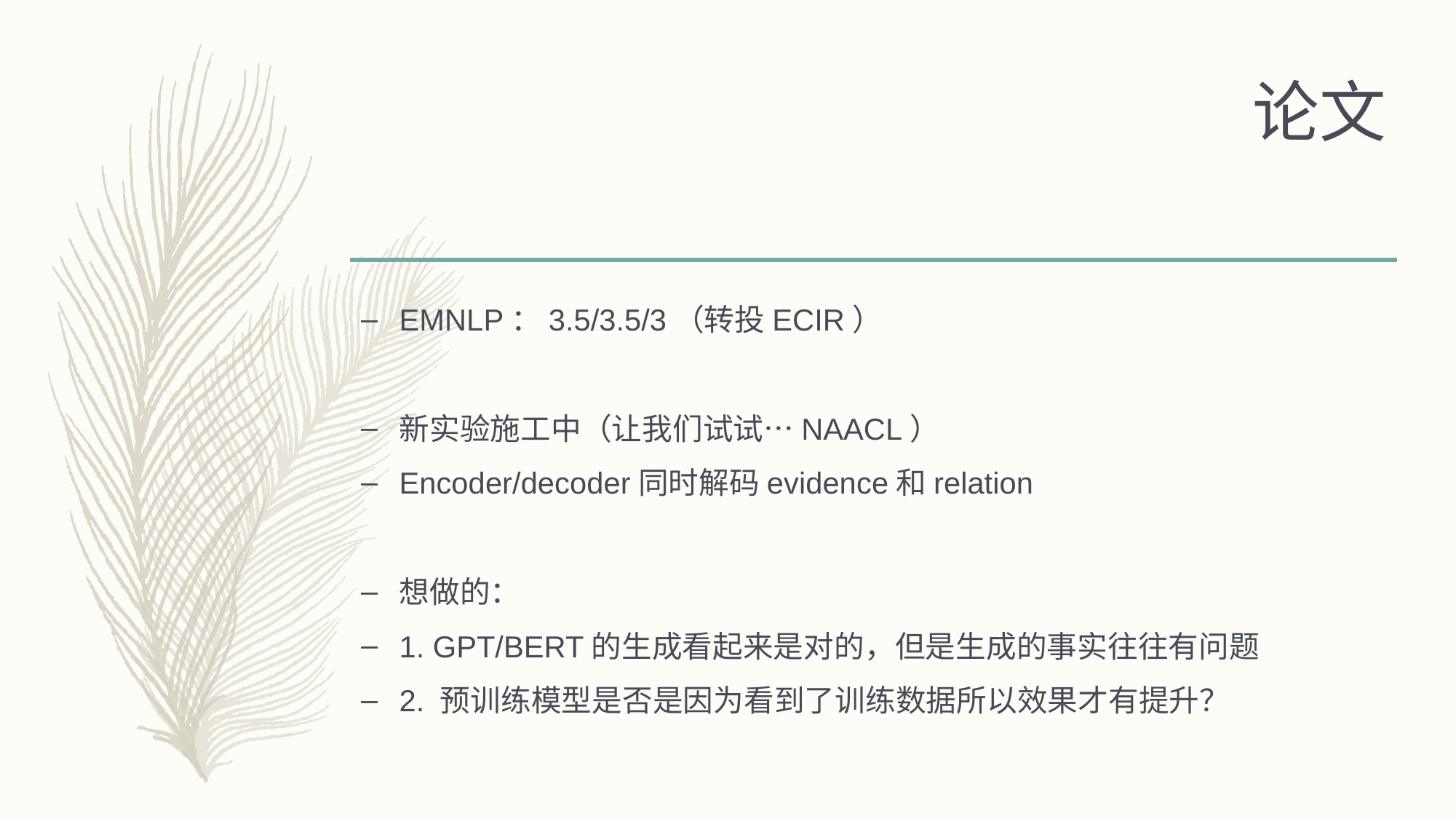

# 论文
EMNLP：3.5/3.5/3（转投ECIR）

新实验施工中（让我们试试…NAACL）
Encoder/decoder同时解码evidence和relation

想做的：
1. GPT/BERT的生成看起来是对的，但是生成的事实往往有问题
2. 预训练模型是否是因为看到了训练数据所以效果才有提升？